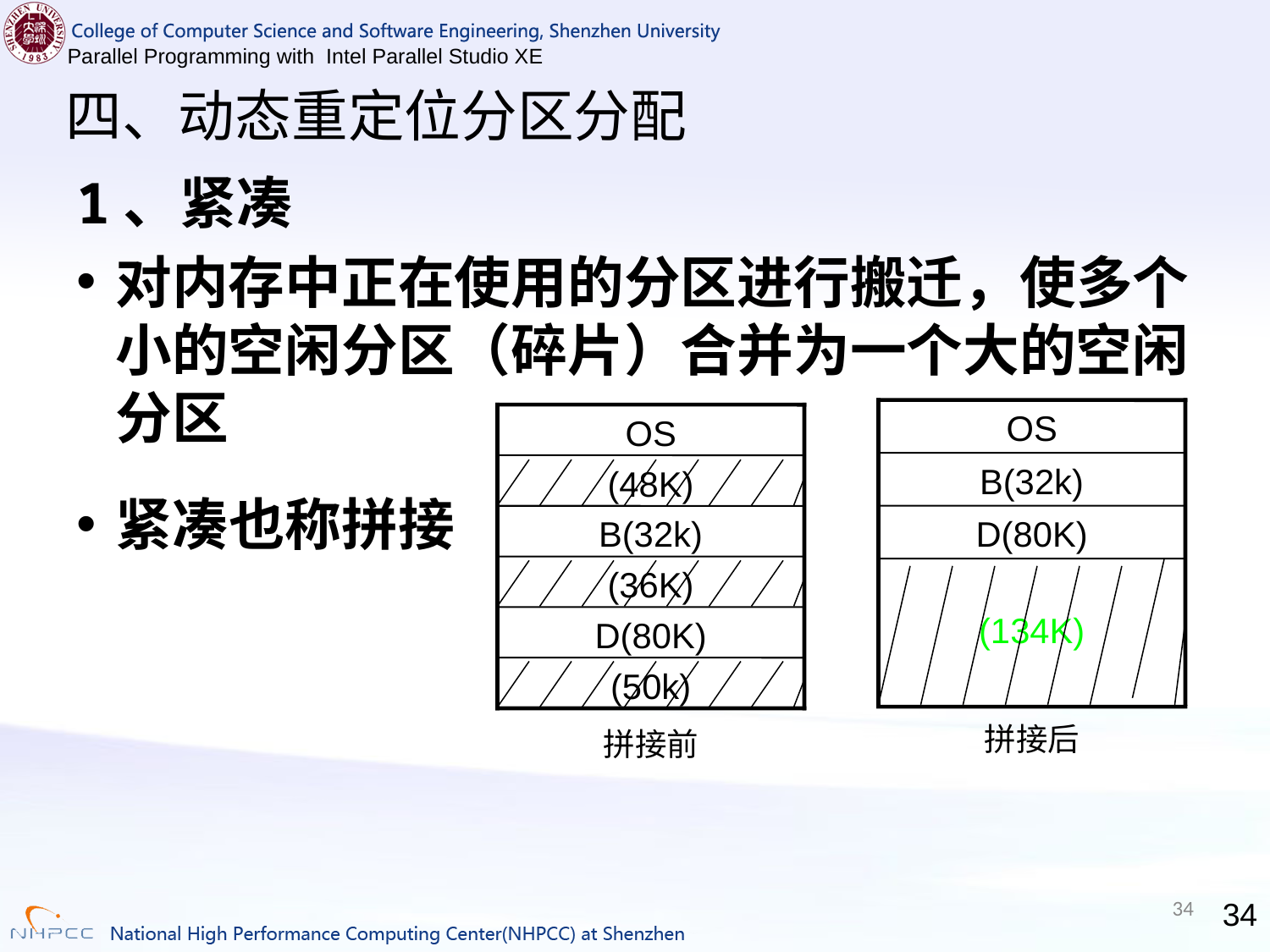

# 四、动态重定位分区分配
1、紧凑
对内存中正在使用的分区进行搬迁，使多个小的空闲分区（碎片）合并为一个大的空闲分区
紧凑也称拼接
OS

B(32k)

D(80K)

(134K)

拼接后
OS

(48K)

B(32k)

(36K)

D(80K)

(50k)

拼接前
34
34